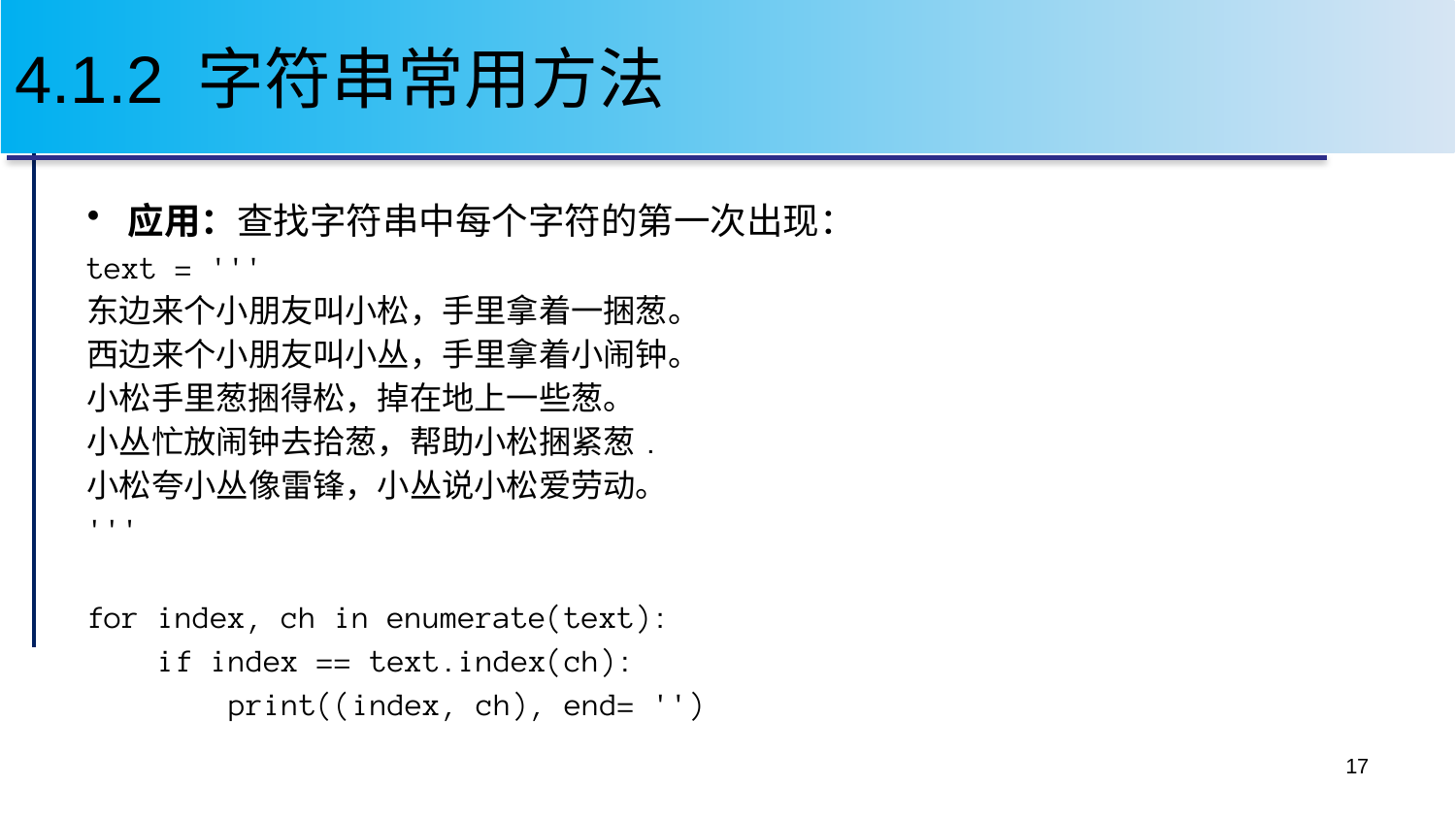

# 4.1.2 字符串常用方法
应用：查找字符串中每个字符的第一次出现：
text = '''
东边来个小朋友叫小松，手里拿着一捆葱。
西边来个小朋友叫小丛，手里拿着小闹钟。
小松手里葱捆得松，掉在地上一些葱。
小丛忙放闹钟去拾葱，帮助小松捆紧葱.
小松夸小丛像雷锋，小丛说小松爱劳动。
'''

for index, ch in enumerate(text):
    if index == text.index(ch):
        print((index, ch), end= '')
17